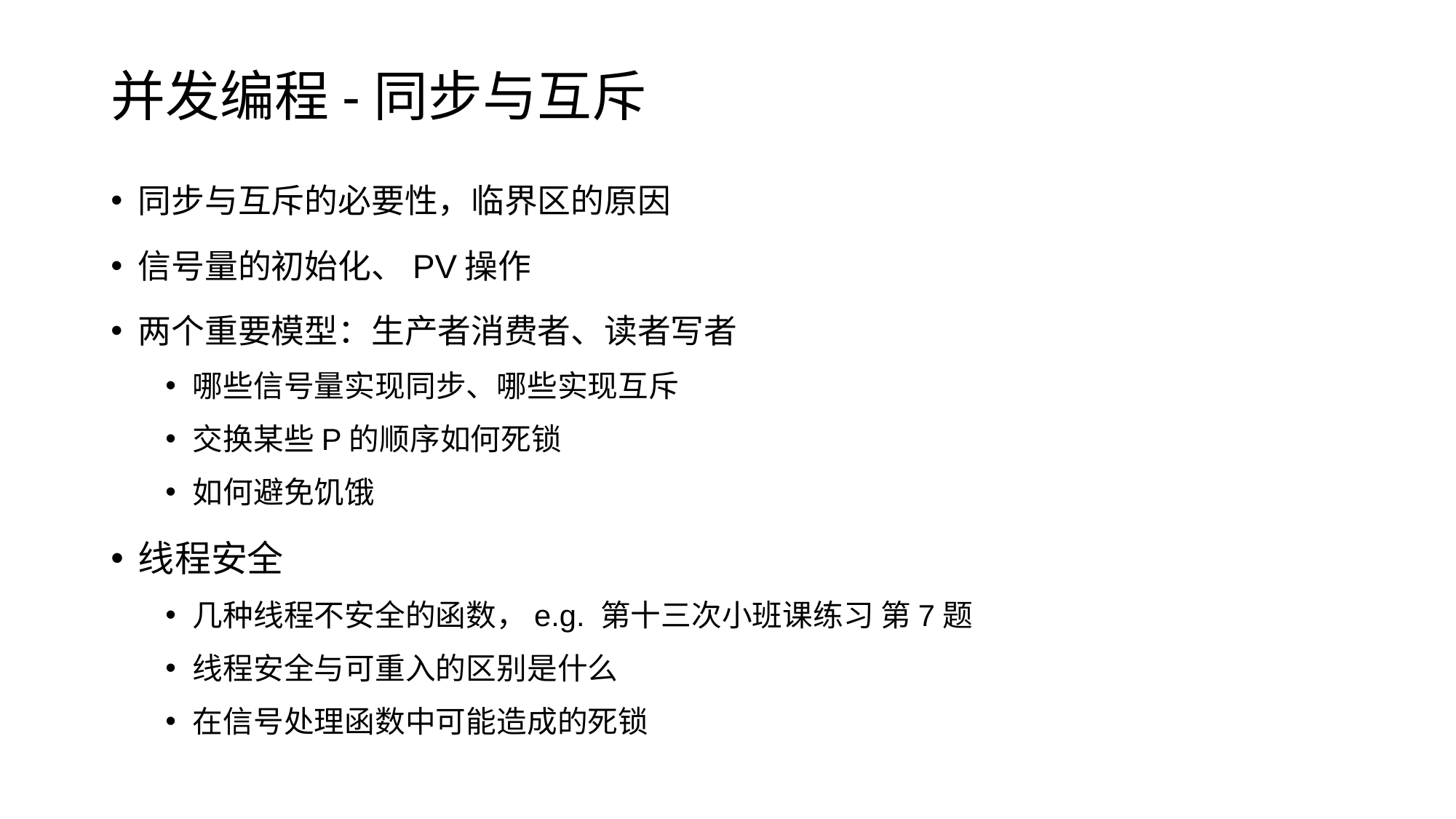

# 并发编程-同步与互斥
同步与互斥的必要性，临界区的原因
信号量的初始化、PV操作
两个重要模型：生产者消费者、读者写者
哪些信号量实现同步、哪些实现互斥
交换某些P的顺序如何死锁
如何避免饥饿
线程安全
几种线程不安全的函数，e.g. 第十三次小班课练习 第7题
线程安全与可重入的区别是什么
在信号处理函数中可能造成的死锁